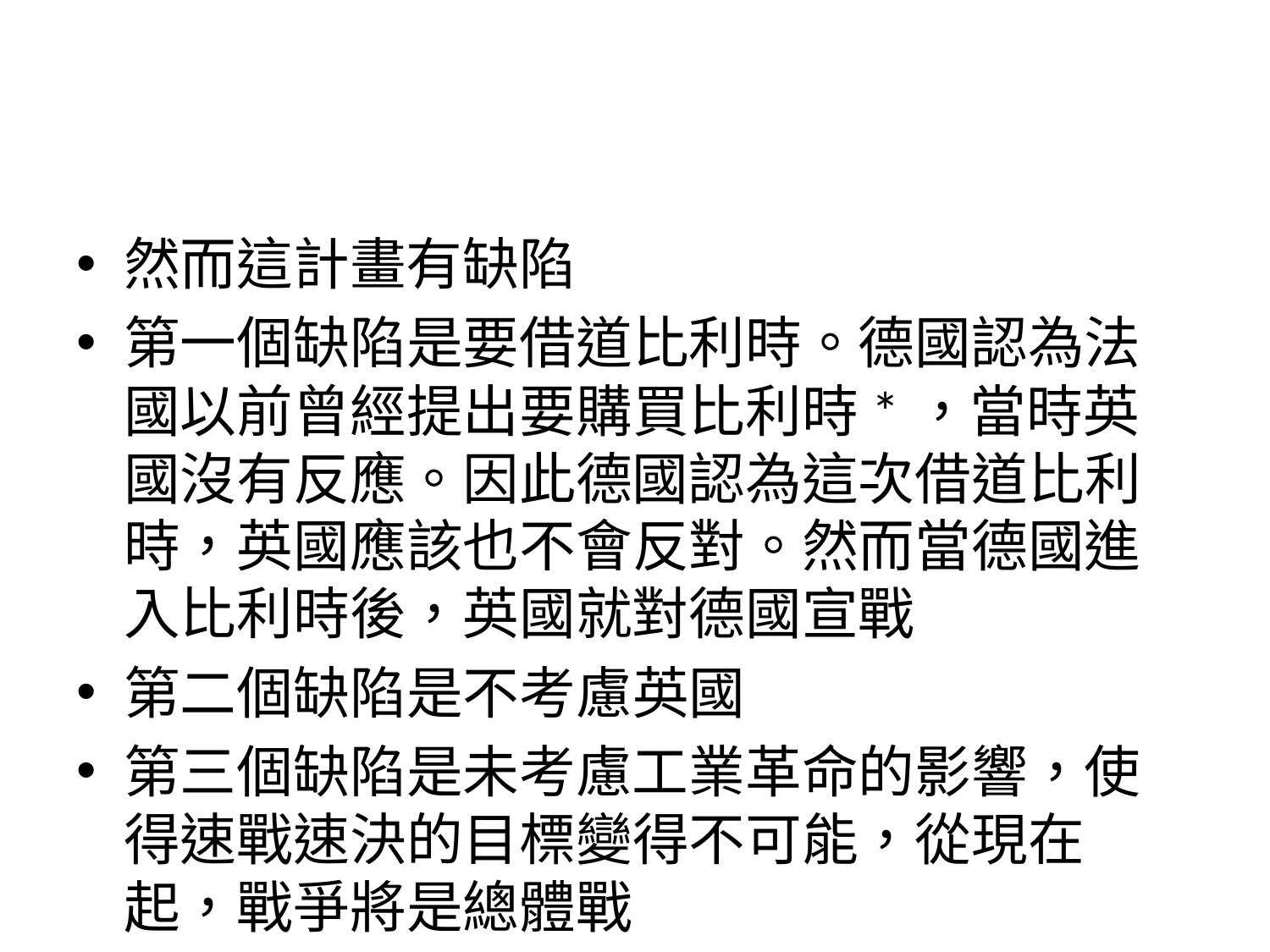

#
然而這計畫有缺陷
第一個缺陷是要借道比利時。德國認為法國以前曾經提出要購買比利時*，當時英國沒有反應。因此德國認為這次借道比利時，英國應該也不會反對。然而當德國進入比利時後，英國就對德國宣戰
第二個缺陷是不考慮英國
第三個缺陷是未考慮工業革命的影響，使得速戰速決的目標變得不可能，從現在起，戰爭將是總體戰